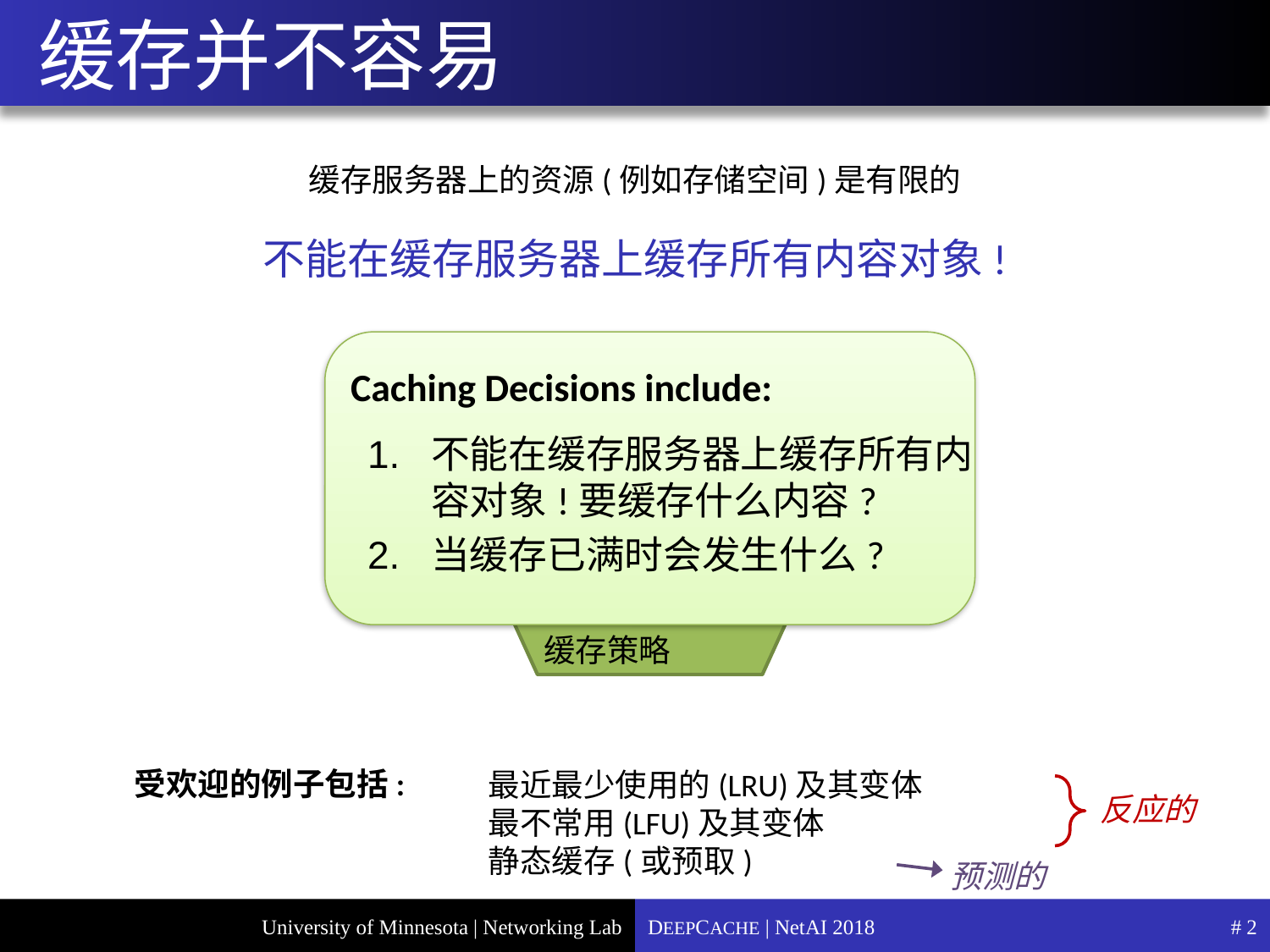

# 缓存并不容易
缓存服务器上的资源(例如存储空间)是有限的
不能在缓存服务器上缓存所有内容对象!

Caching Decisions include:
不能在缓存服务器上缓存所有内容对象!要缓存什么内容?
当缓存已满时会发生什么?

缓存策略
受欢迎的例子包括:
最近最少使用的(LRU)及其变体
最不常用(LFU)及其变体
静态缓存(或预取)

反应的
预测的
DEEPCACHE | NetAI 2018
# 2